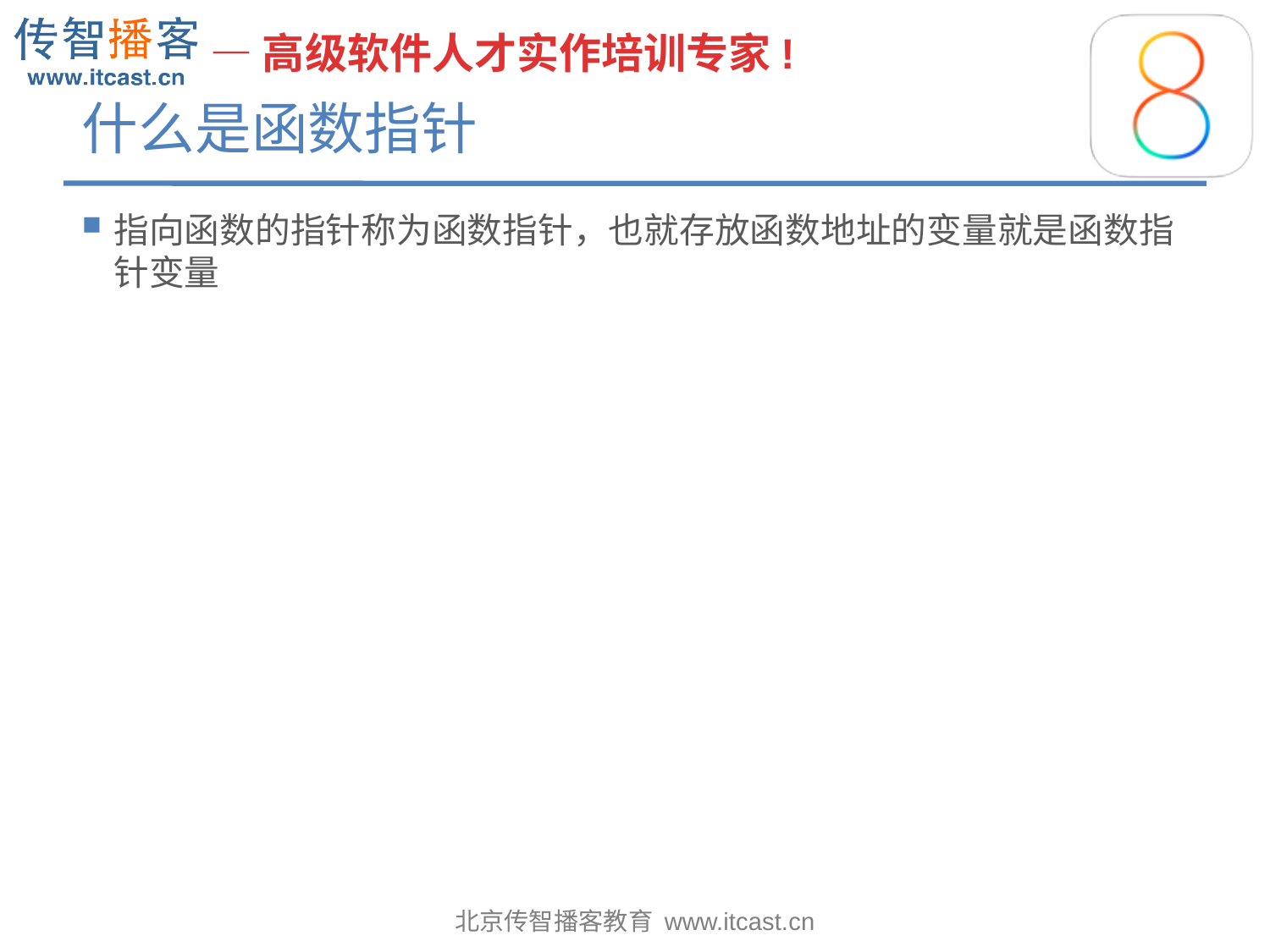

# 什么是函数指针
指向函数的指针称为函数指针，也就存放函数地址的变量就是函数指针变量